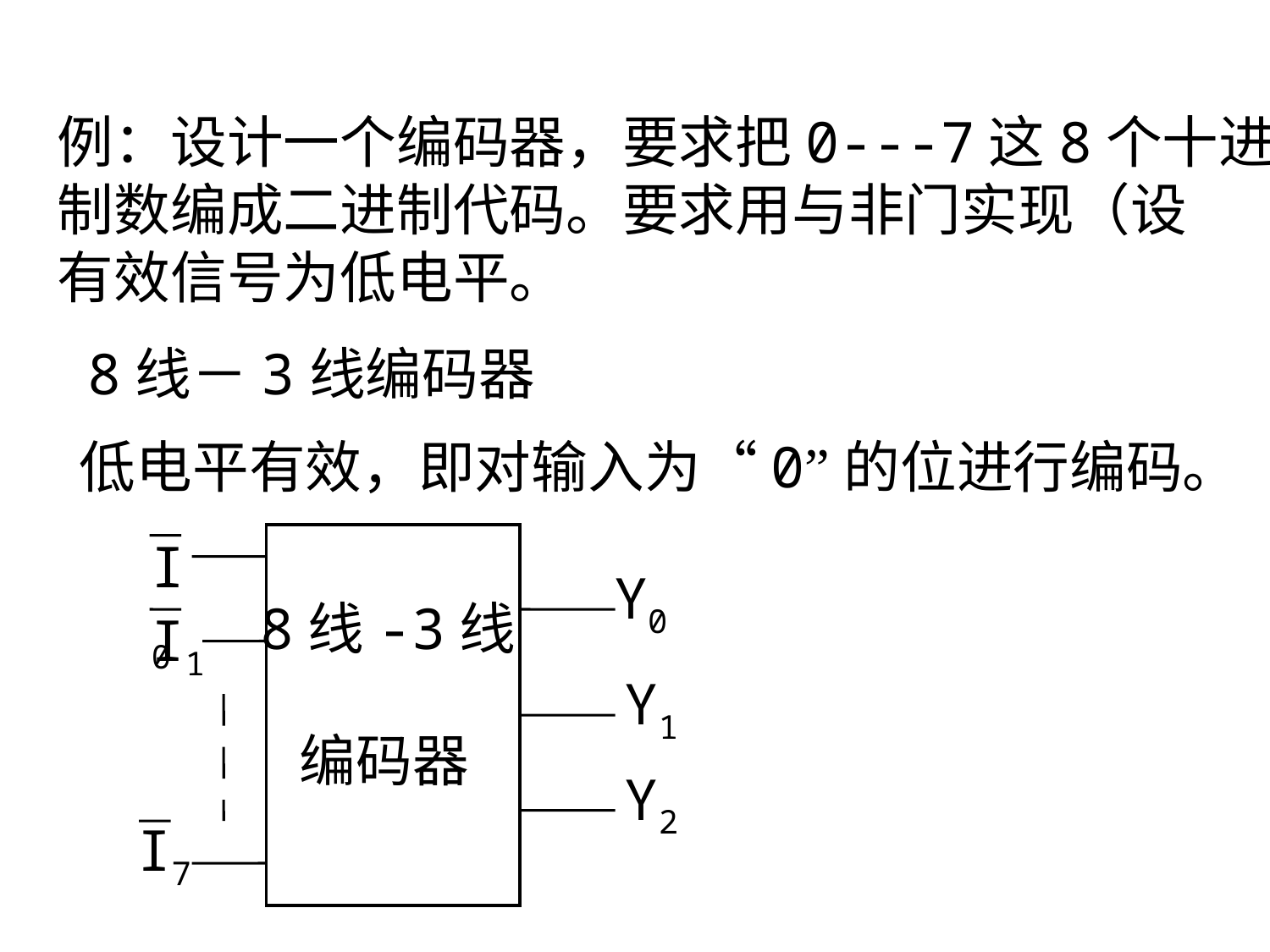

例：设计一个编码器，要求把0---7这8个十进
制数编成二进制代码。要求用与非门实现（设
有效信号为低电平。
8线－3线编码器
低电平有效，即对输入为“0”的位进行编码。
I0

Y0
8线-3线
I1

Y1

编码器

Y2

I7

14